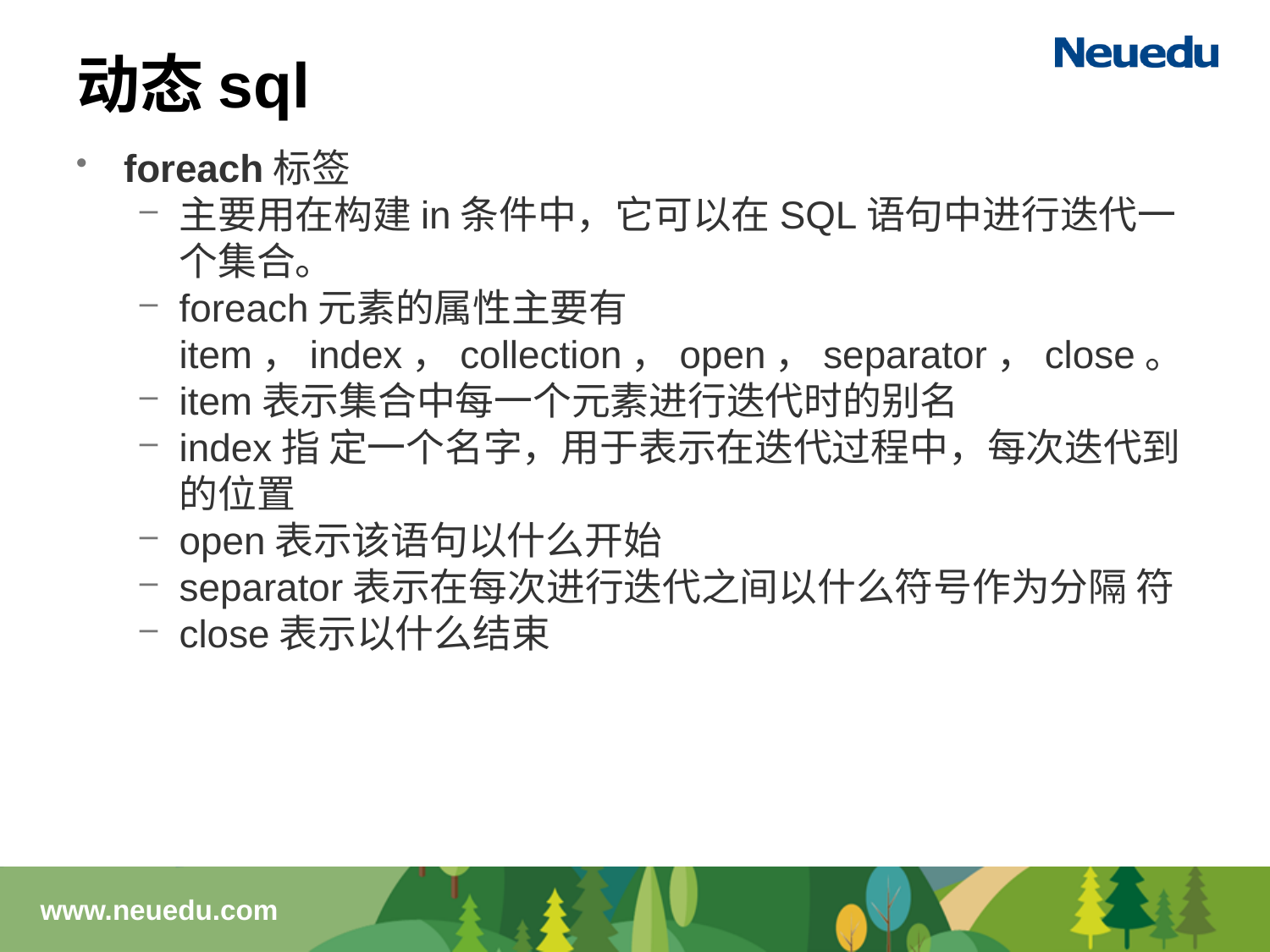

# 动态sql
foreach标签
主要用在构建in条件中，它可以在SQL语句中进行迭代一个集合。
foreach元素的属性主要有 item，index，collection，open，separator，close。
item表示集合中每一个元素进行迭代时的别名
index指 定一个名字，用于表示在迭代过程中，每次迭代到的位置
open表示该语句以什么开始
separator表示在每次进行迭代之间以什么符号作为分隔 符
close表示以什么结束